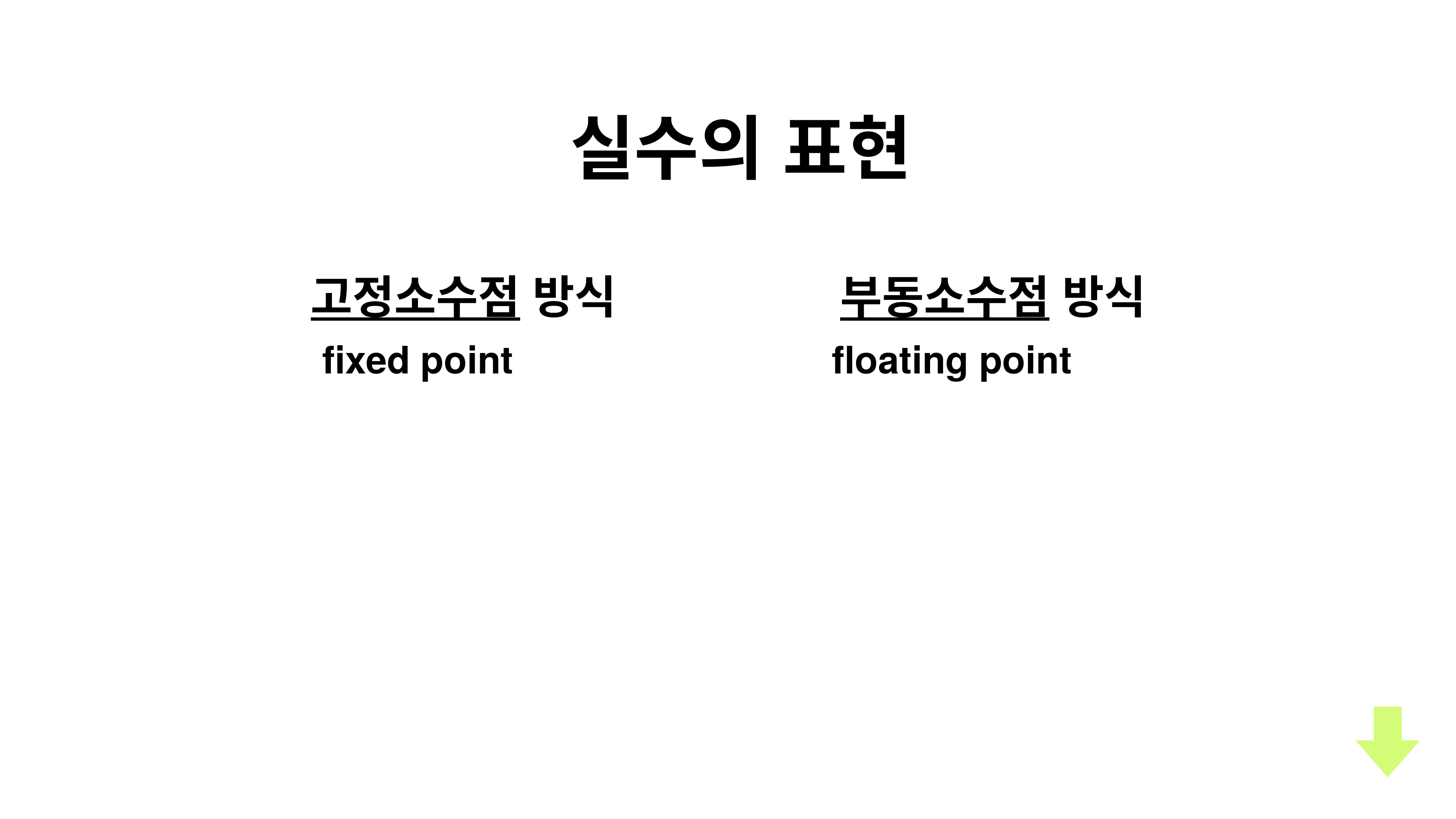

실수의 표현
고정소수점 방식
부동소수점 방식
 fixed point
 floating point